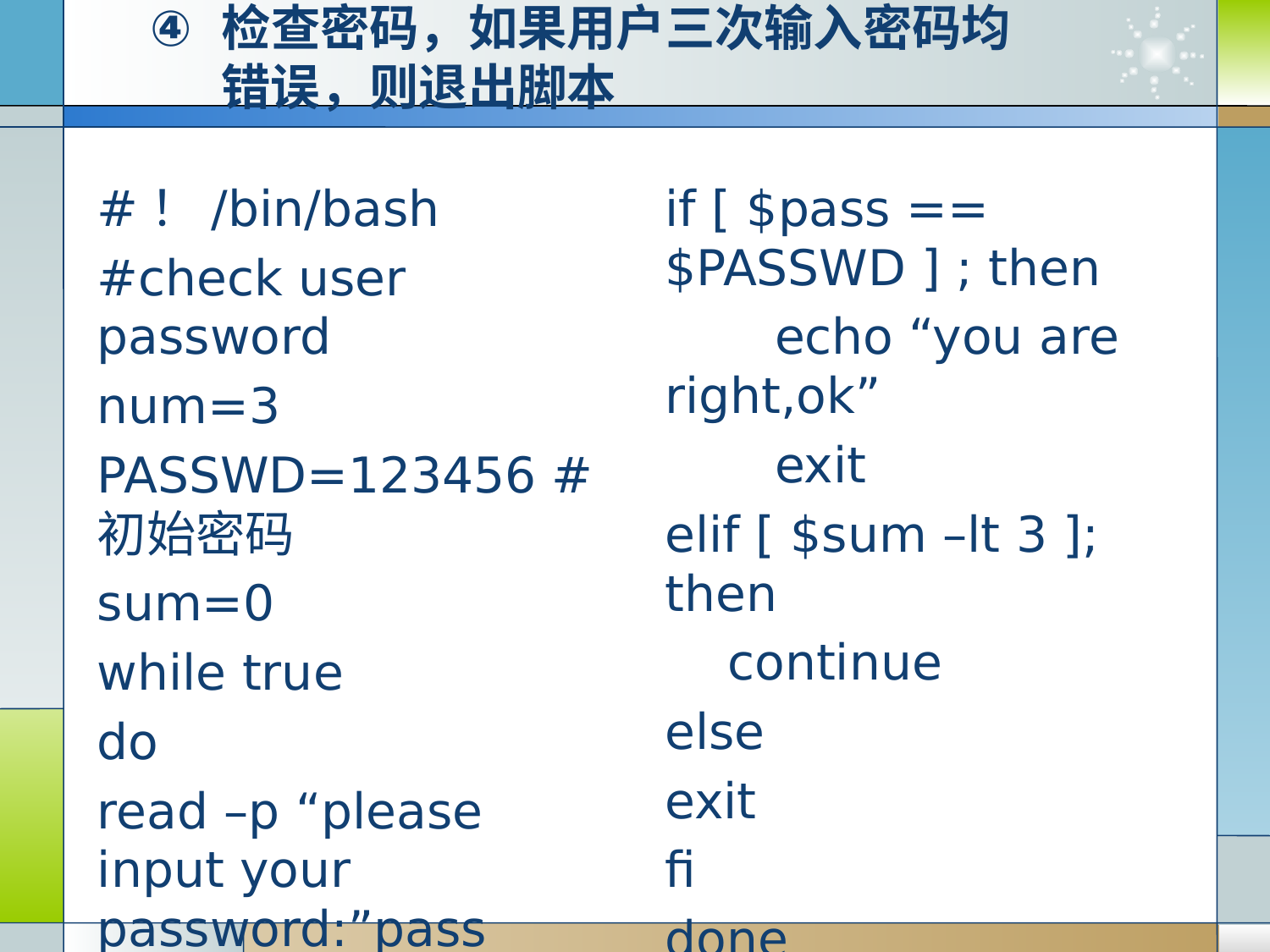

# 检查密码，如果用户三次输入密码均错误，则退出脚本
#！/bin/bash
#check user password
num=3
PASSWD=123456 #初始密码
sum=0
while true
do
read –p “please input your password:”pass
sum=$((sum+1))

if [ $pass == $PASSWD ] ; then
       echo “you are right,ok”
       exit
elif [ $sum –lt 3 ]; then
    continue
else
exit
fi
done